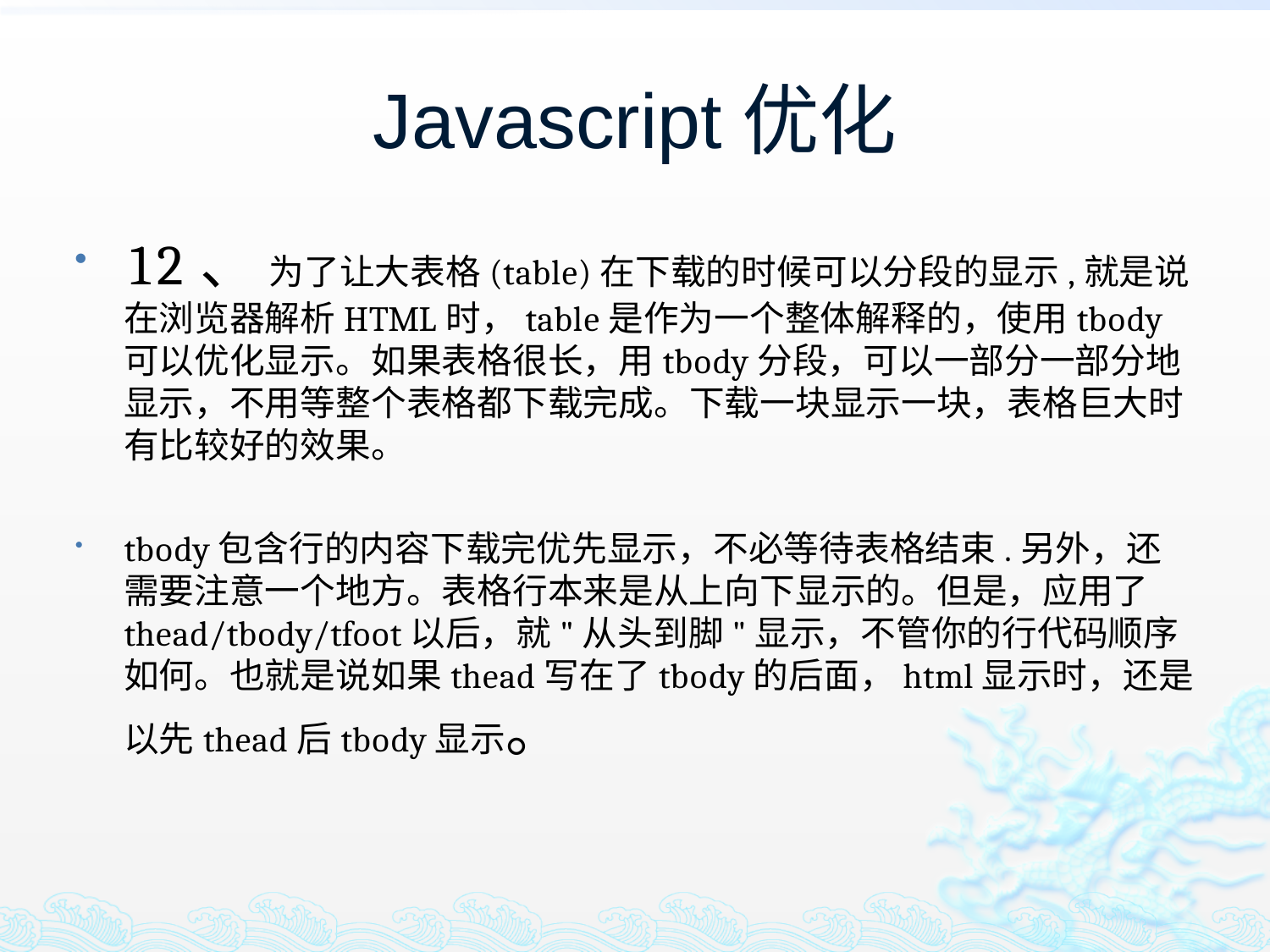

# Javascript优化
12、 为了让大表格(table)在下载的时候可以分段的显示,就是说在浏览器解析HTML时，table是作为一个整体解释的，使用tbody可以优化显示。如果表格很长，用tbody分段，可以一部分一部分地显示，不用等整个表格都下载完成。下载一块显示一块，表格巨大时有比较好的效果。

tbody包含行的内容下载完优先显示，不必等待表格结束.另外，还需要注意一个地方。表格行本来是从上向下显示的。但是，应用了thead/tbody/tfoot以后，就"从头到脚"显示，不管你的行代码顺序如何。也就是说如果thead写在了tbody的后面，html显示时，还是以先thead后tbody显示。